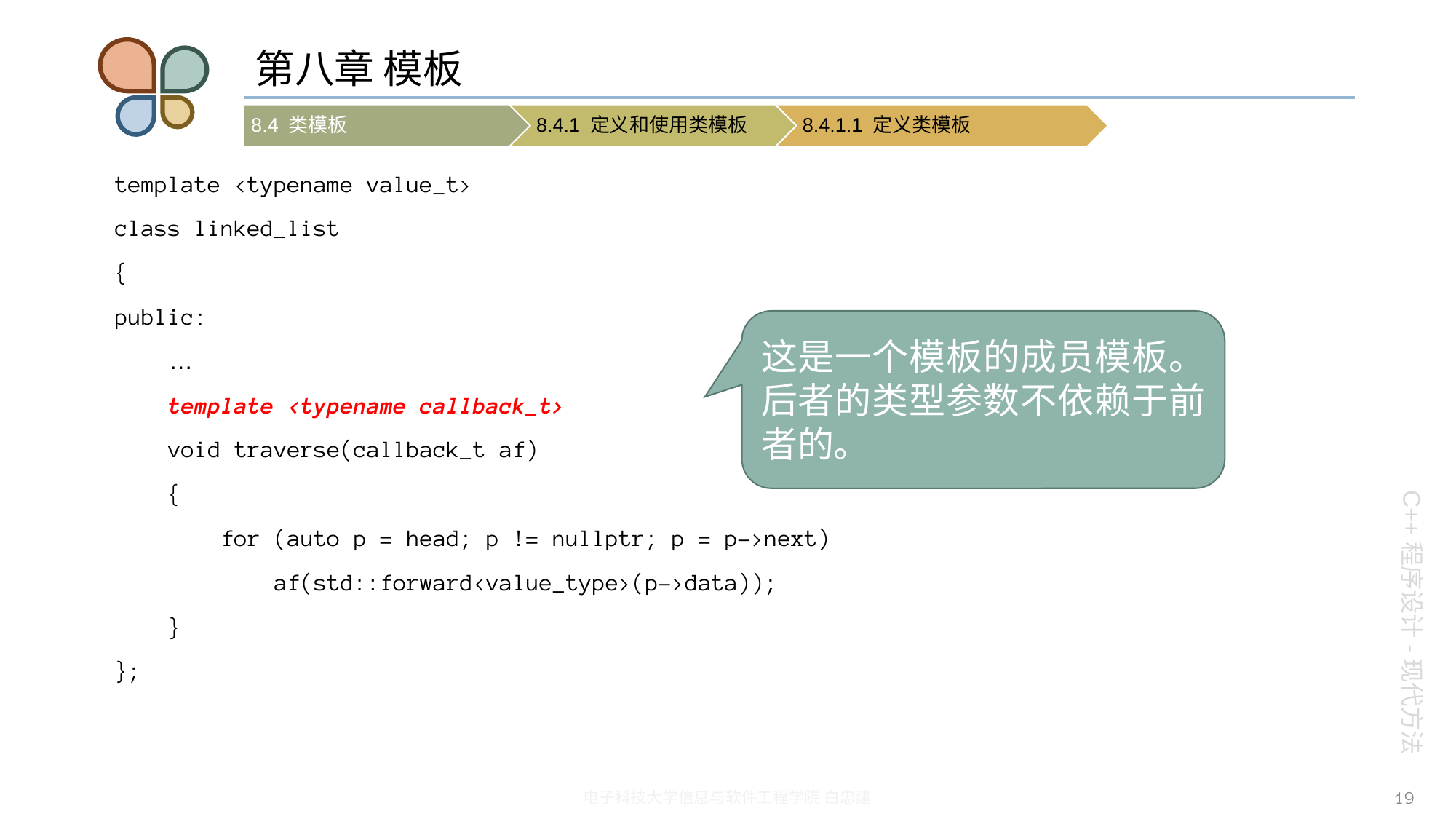

# 第八章 模板
8.4 类模板
8.4.1 定义和使用类模板
8.4.1.1 定义类模板
template <typename value_t>
class linked_list
{
public:
        …
    template <typename callback_t>
    void traverse(callback_t af)
    {
        for (auto p = head; p != nullptr; p = p->next)
            af(std::forward<value_type>(p->data));
    }
};
这是一个模板的成员模板。后者的类型参数不依赖于前者的。
19